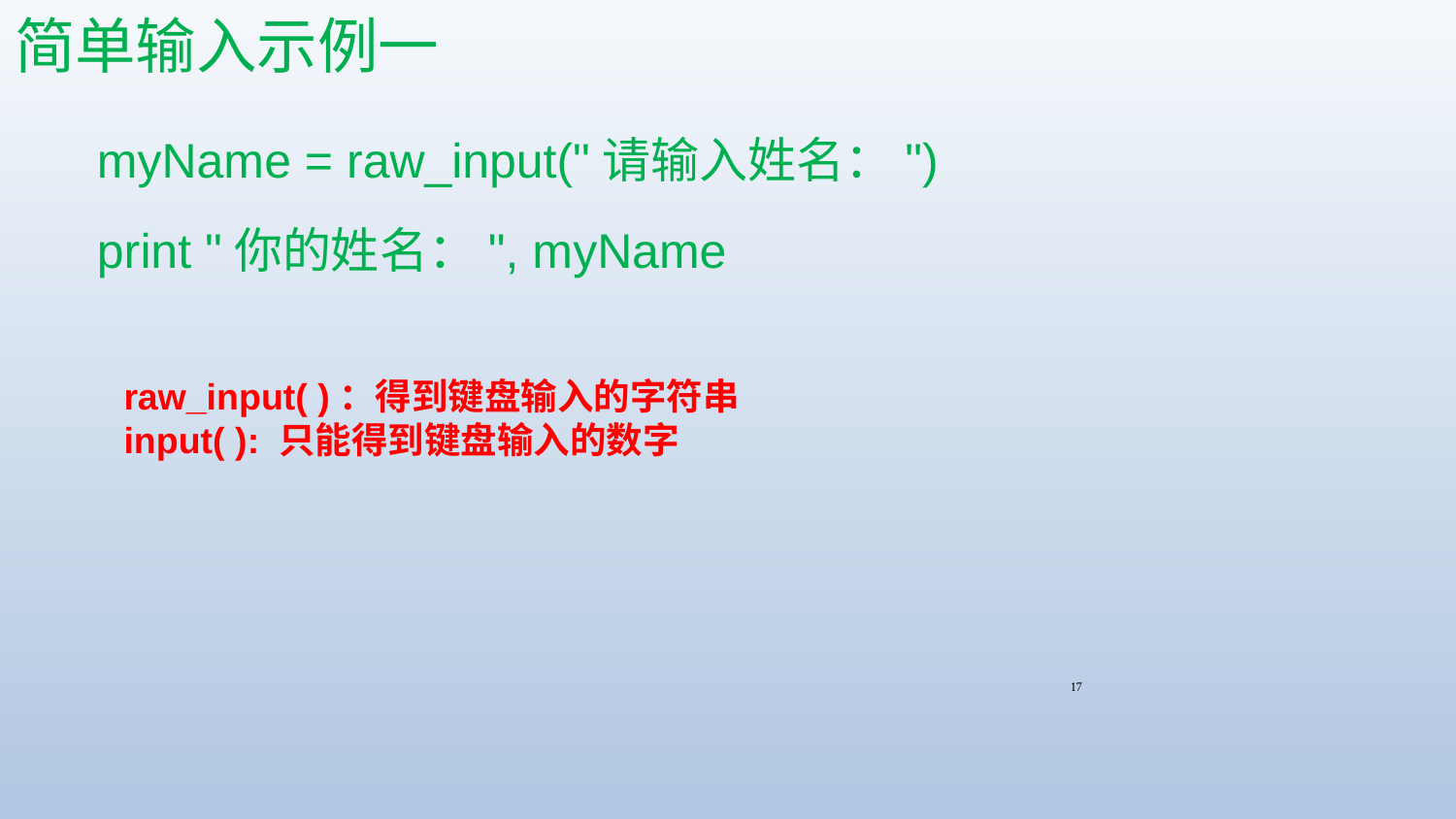

# 简单输入示例一
myName = raw_input("请输入姓名：")
print "你的姓名：", myName

raw_input( )：得到键盘输入的字符串
input( ): 只能得到键盘输入的数字
17